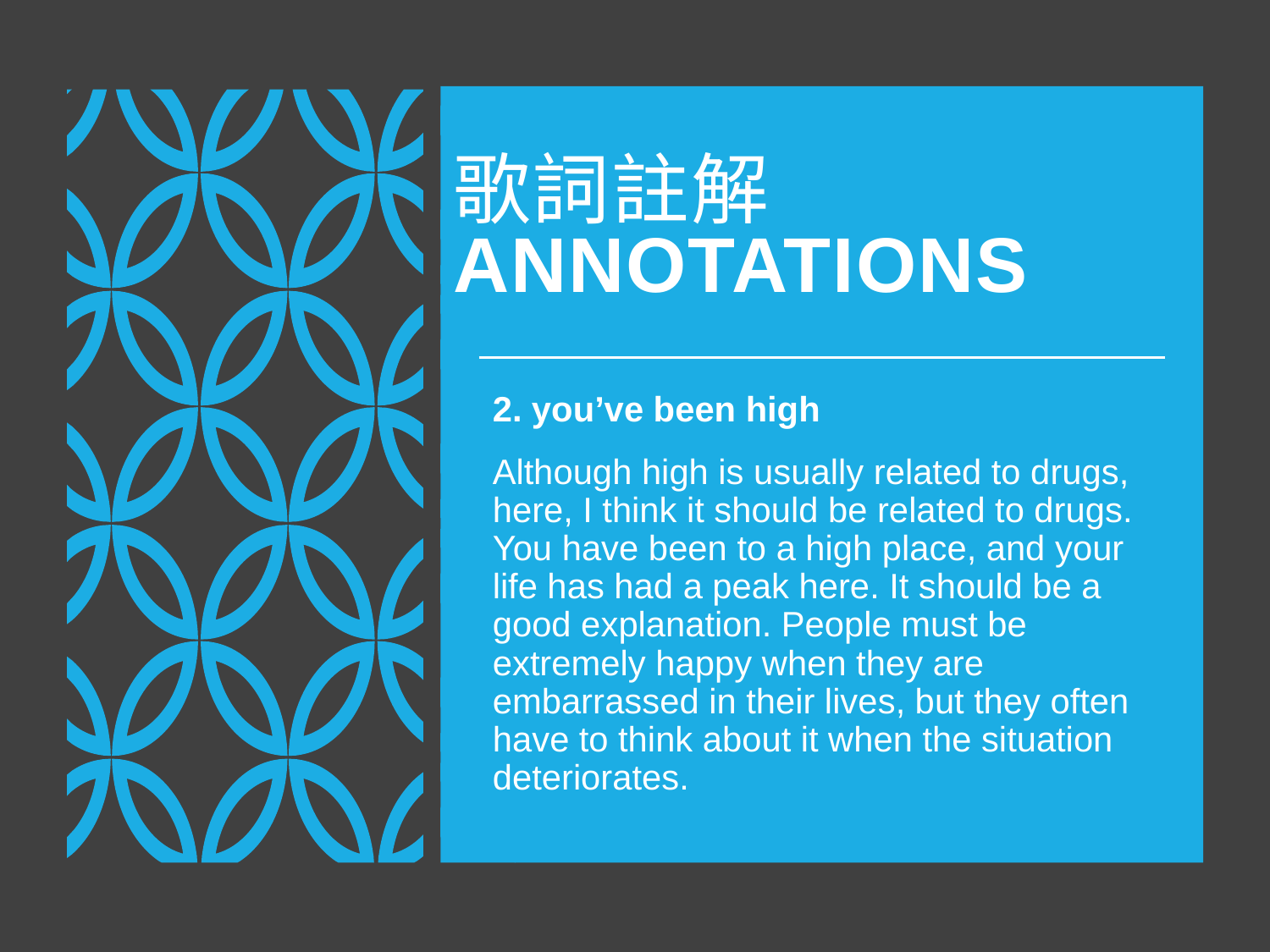

# 歌詞註解ANNOTATIONS

2. you’ve been high
Although high is usually related to drugs, here, I think it should be related to drugs. You have been to a high place, and your life has had a peak here. It should be a good explanation. People must be extremely happy when they are embarrassed in their lives, but they often have to think about it when the situation deteriorates.